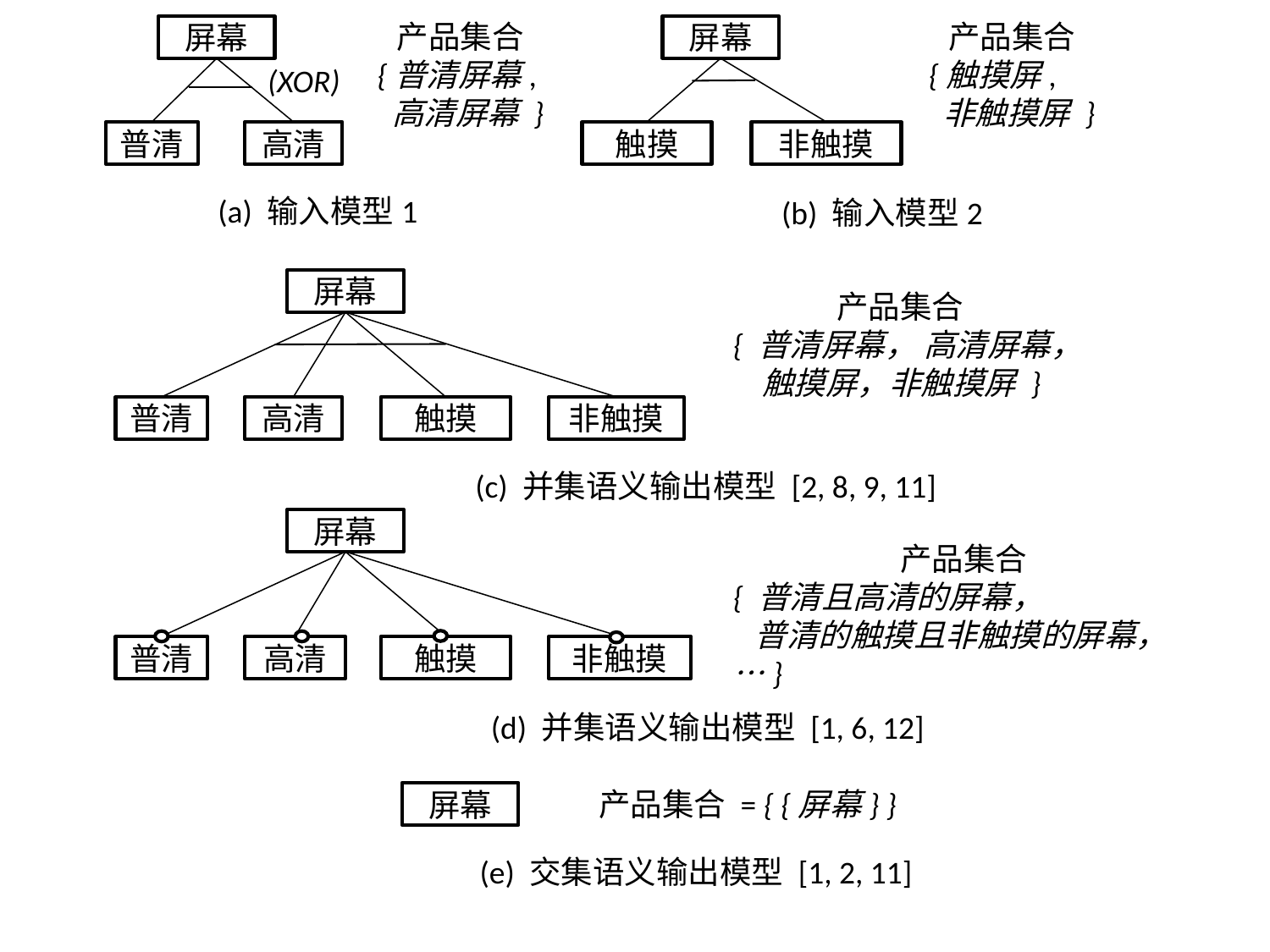

产品集合
{普清屏幕,
 高清屏幕 }
产品集合
{触摸屏,
 非触摸屏 }
屏幕
屏幕
(XOR)
普清
高清
触摸
非触摸
(a) 输入模型1
(b) 输入模型2
屏幕
产品集合
{ 普清屏幕， 高清屏幕，
   触摸屏，非触摸屏 }
普清
高清
触摸
非触摸
(c) 并集语义输出模型 [2, 8, 9, 11]
屏幕
产品集合
{ 普清且高清的屏幕，
  普清的触摸且非触摸的屏幕，…}

普清
高清
触摸
非触摸
(d) 并集语义输出模型 [1, 6, 12]
产品集合 = { {屏幕} }
屏幕
(e) 交集语义输出模型 [1, 2, 11]